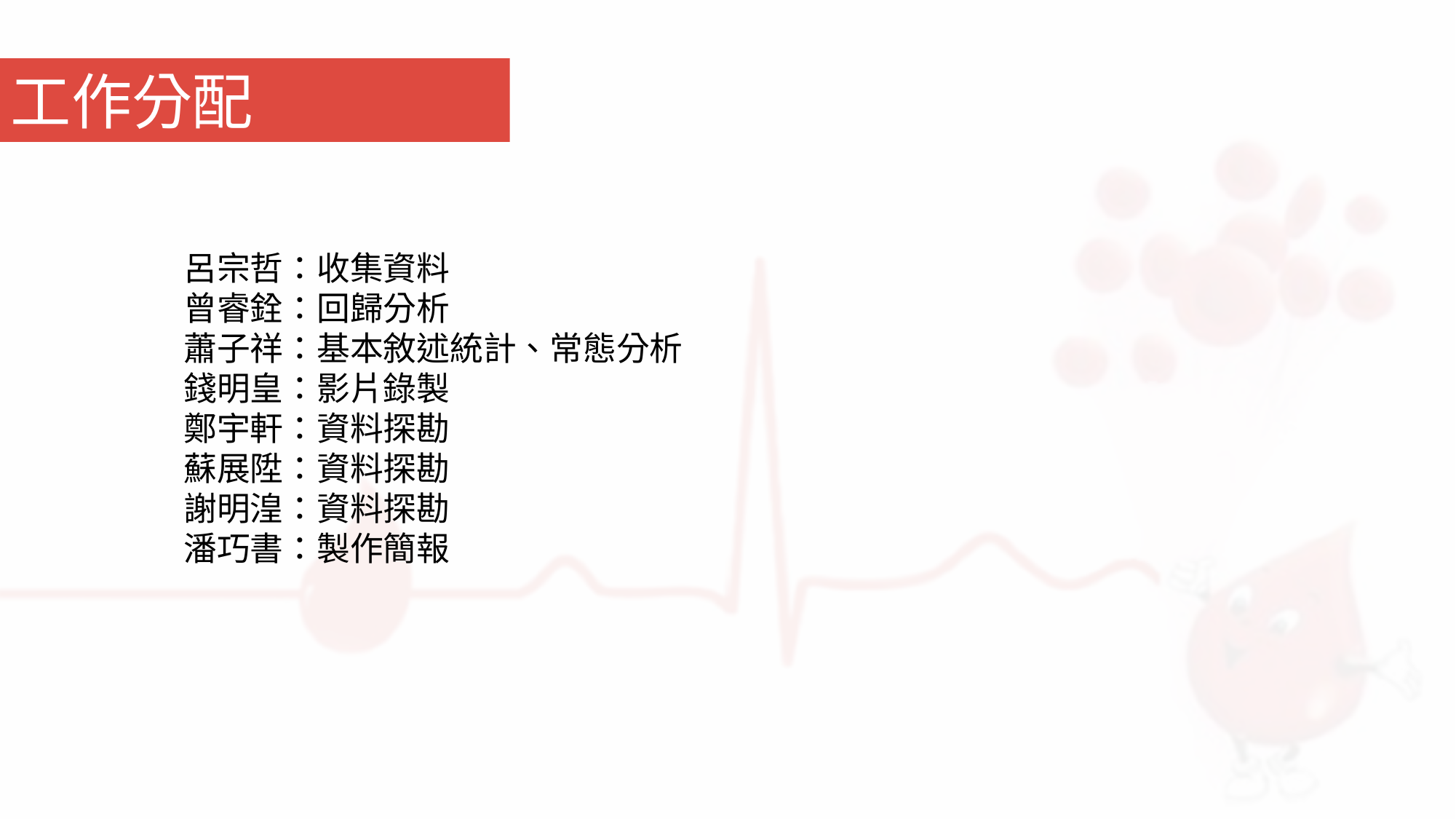

工作分配
呂宗哲：收集資料
曾睿銓：回歸分析
蕭子祥：基本敘述統計、常態分析
錢明皇：影片錄製
鄭宇軒：資料探勘
蘇展陞：資料探勘
謝明湟：資料探勘
潘巧書：製作簡報